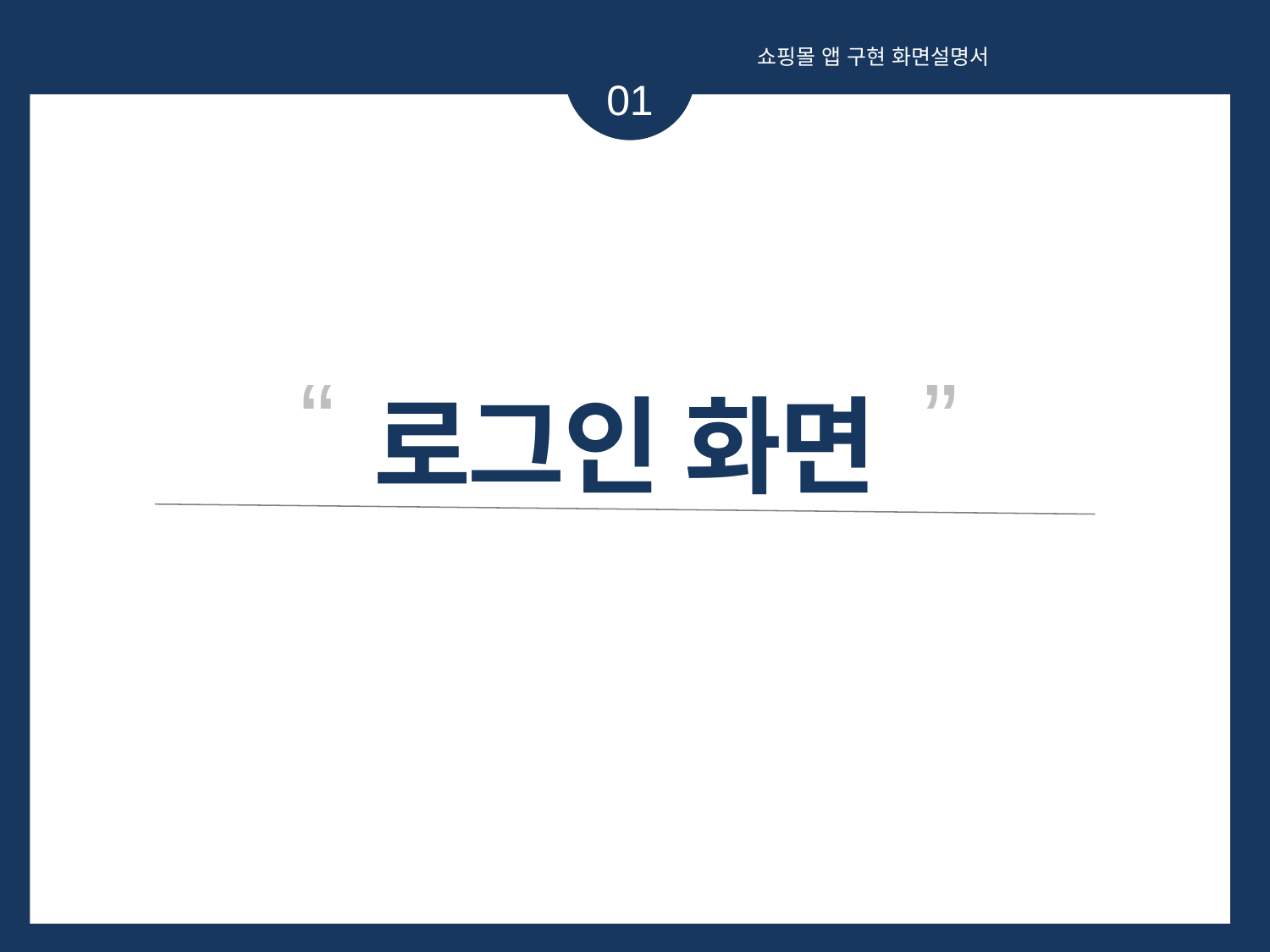

쇼핑몰 앱 구현 화면설명서
01

“                    ”
로그인 화면